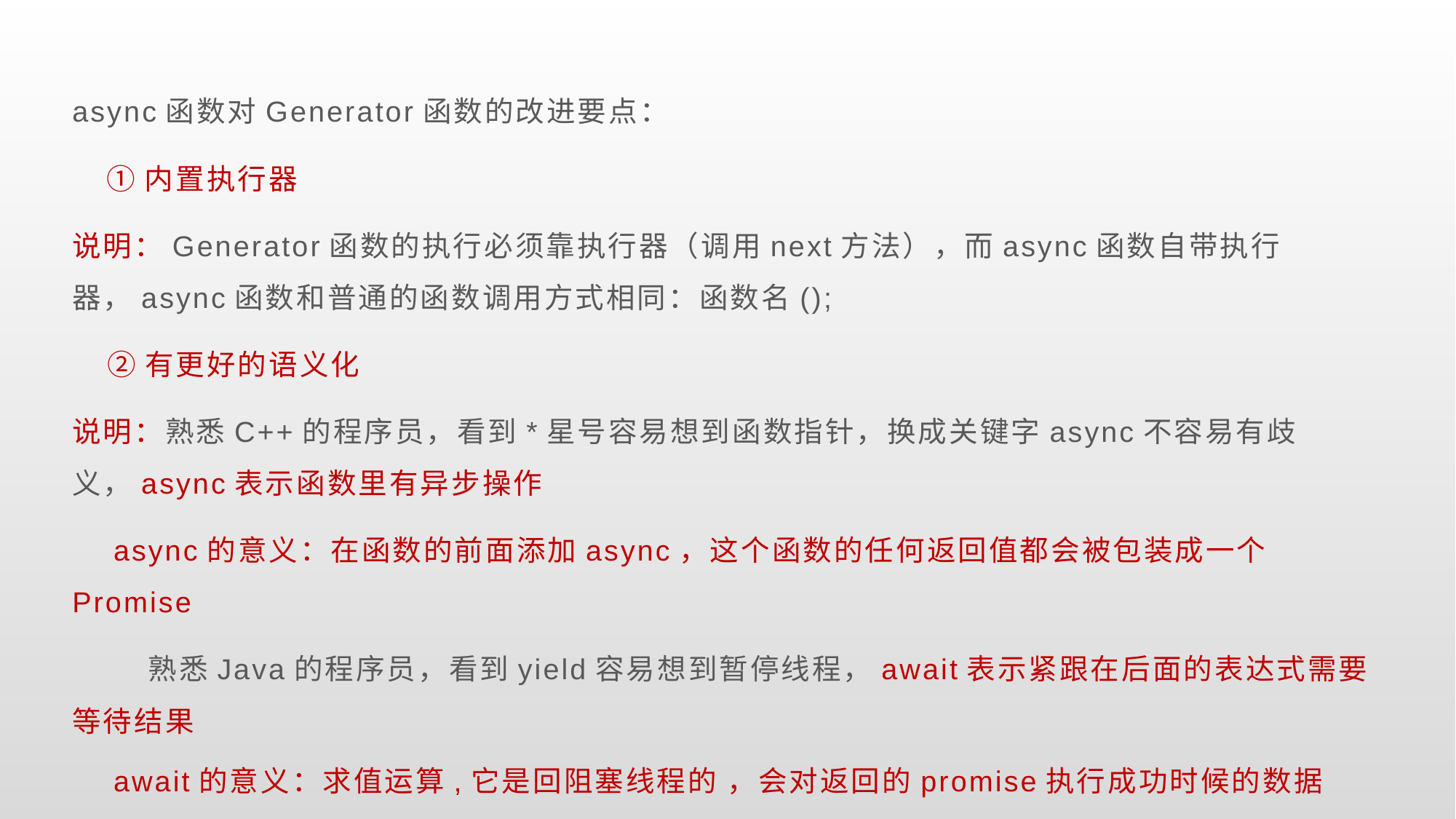

async函数对Generator函数的改进要点：
    ①内置执行器
说明：Generator函数的执行必须靠执行器（调用next方法），而async函数自带执行器，async函数和普通的函数调用方式相同：函数名();
    ②有更好的语义化
说明：熟悉C++的程序员，看到*星号容易想到函数指针，换成关键字async不容易有歧义，async表示函数里有异步操作
    async的意义：在函数的前面添加async，这个函数的任何返回值都会被包装成一个Promise
        熟悉Java的程序员，看到yield容易想到暂停线程，await表示紧跟在后面的表达式需要等待结果
    await的意义：求值运算,它是回阻塞线程的 ，会对返回的promise执行成功时候的数据